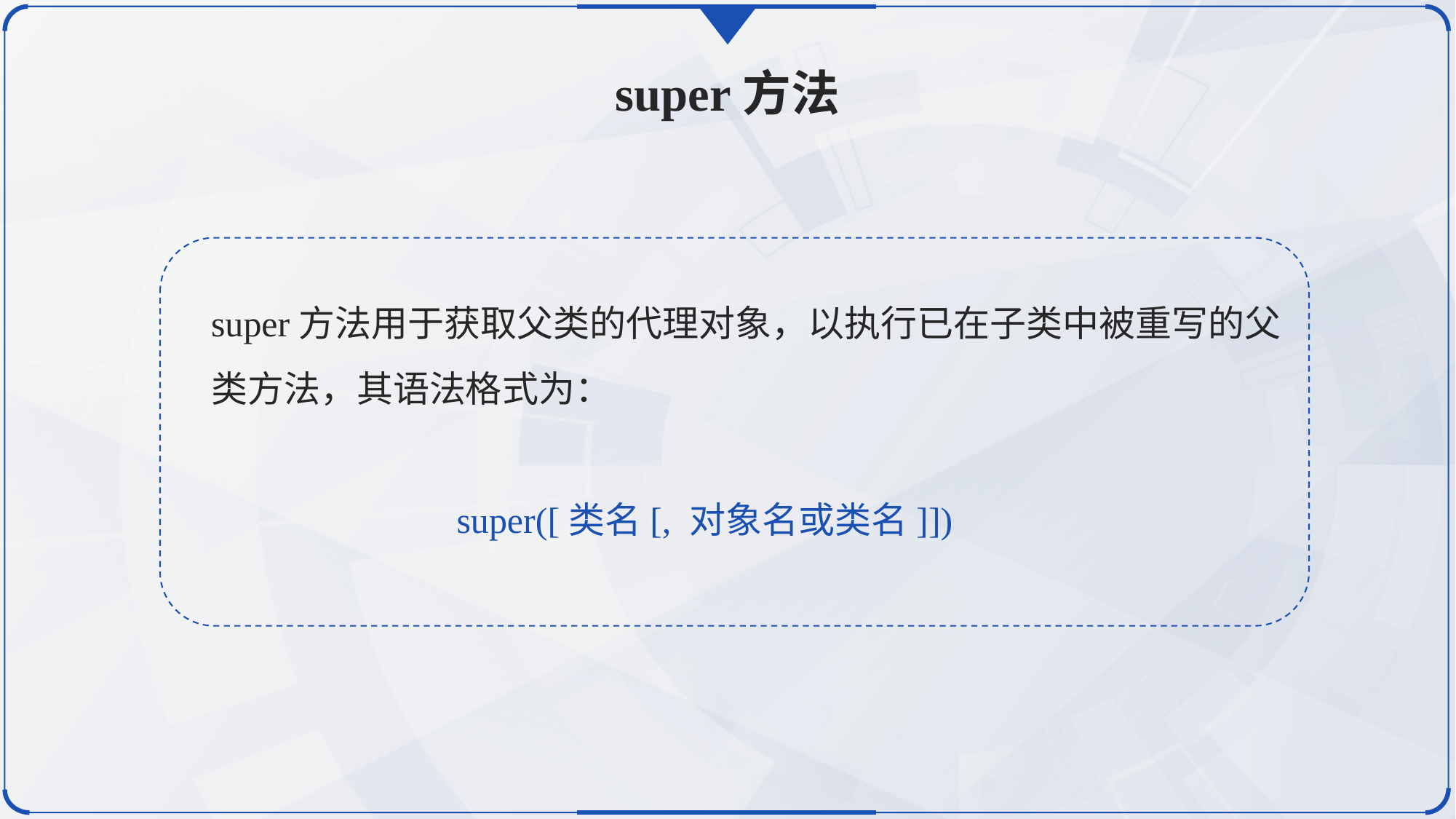

super方法

super方法用于获取父类的代理对象，以执行已在子类中被重写的父类方法，其语法格式为：

                           super([类名[, 对象名或类名]])